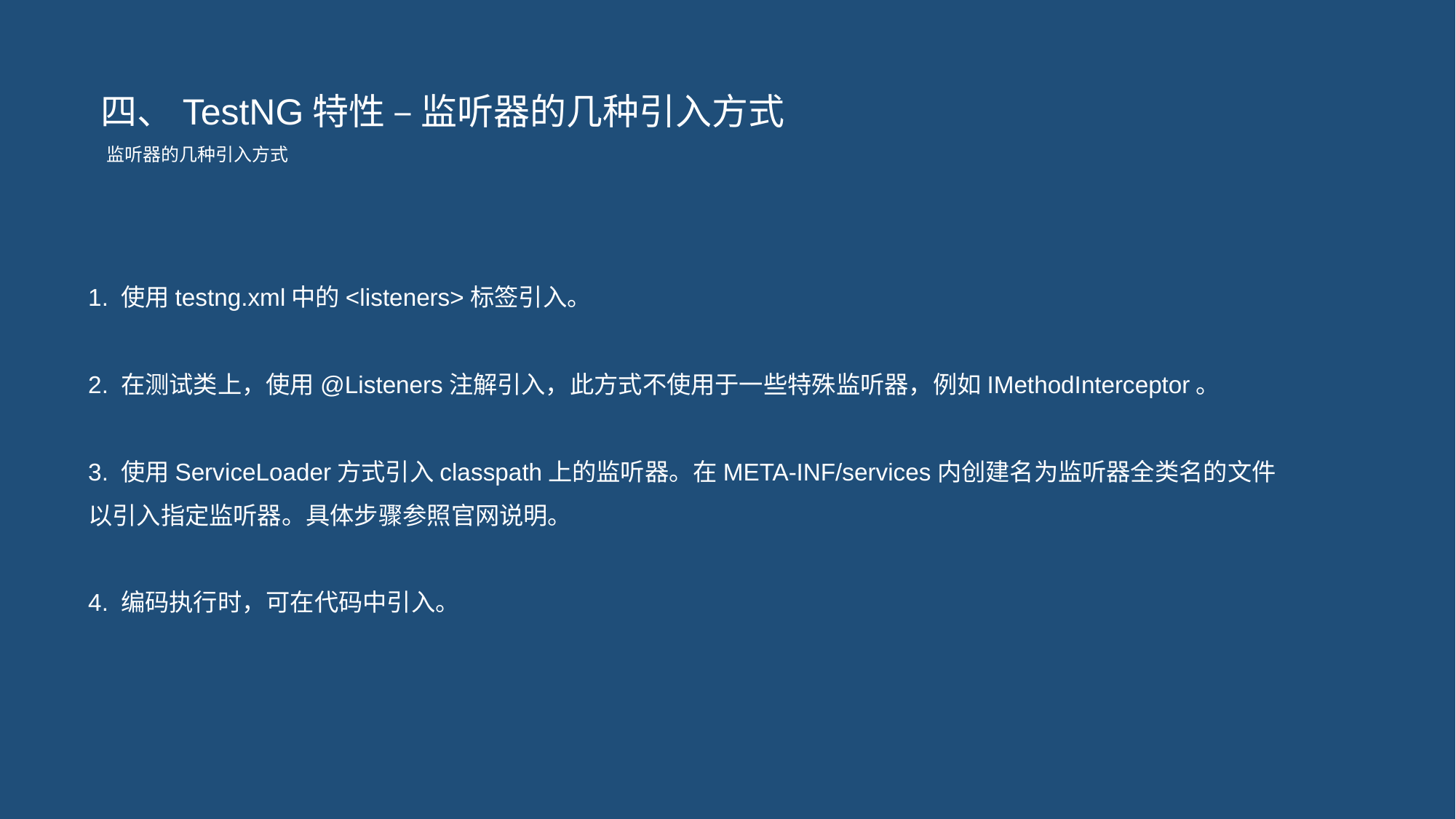

四、TestNG特性 – 监听器的几种引入方式
监听器的几种引入方式
1. 使用testng.xml中的<listeners>标签引入。

2. 在测试类上，使用@Listeners注解引入，此方式不使用于一些特殊监听器，例如IMethodInterceptor。

3. 使用ServiceLoader方式引入classpath上的监听器。在META-INF/services内创建名为监听器全类名的文件
以引入指定监听器。具体步骤参照官网说明。

4. 编码执行时，可在代码中引入。